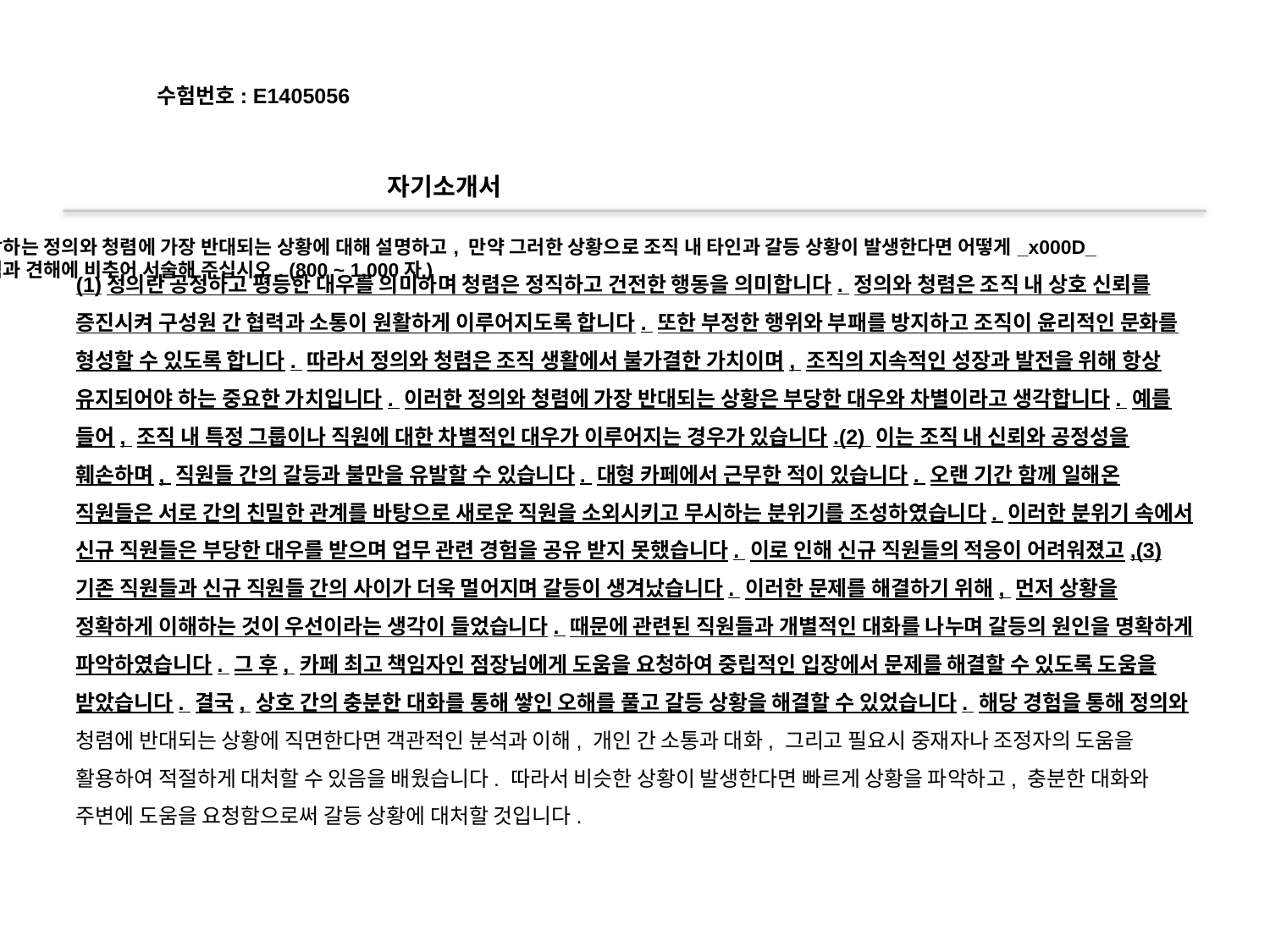

수험번호: E1405056
#

자기소개서

조직 생활에서 본인이 생각하는 정의와 청렴에 가장 반대되는 상황에 대해 설명하고, 만약 그러한 상황으로 조직 내 타인과 갈등 상황이 발생한다면 어떻게_x000D_
대처할 것인지 본인의 경험과 견해에 비추어 서술해 주십시오. (800 ~ 1,000자)

(1)정의란 공정하고 평등한 대우를 의미하며 청렴은 정직하고 건전한 행동을 의미합니다. 정의와 청렴은 조직 내 상호 신뢰를 증진시켜 구성원 간 협력과 소통이 원활하게 이루어지도록 합니다. 또한 부정한 행위와 부패를 방지하고 조직이 윤리적인 문화를 형성할 수 있도록 합니다. 따라서 정의와 청렴은 조직 생활에서 불가결한 가치이며, 조직의 지속적인 성장과 발전을 위해 항상 유지되어야 하는 중요한 가치입니다. 이러한 정의와 청렴에 가장 반대되는 상황은 부당한 대우와 차별이라고 생각합니다. 예를 들어, 조직 내 특정 그룹이나 직원에 대한 차별적인 대우가 이루어지는 경우가 있습니다.(2) 이는 조직 내 신뢰와 공정성을 훼손하며, 직원들 간의 갈등과 불만을 유발할 수 있습니다. 대형 카페에서 근무한 적이 있습니다. 오랜 기간 함께 일해온 직원들은 서로 간의 친밀한 관계를 바탕으로 새로운 직원을 소외시키고 무시하는 분위기를 조성하였습니다. 이러한 분위기 속에서 신규 직원들은 부당한 대우를 받으며 업무 관련 경험을 공유 받지 못했습니다. 이로 인해 신규 직원들의 적응이 어려워졌고,(3) 기존 직원들과 신규 직원들 간의 사이가 더욱 멀어지며 갈등이 생겨났습니다. 이러한 문제를 해결하기 위해, 먼저 상황을 정확하게 이해하는 것이 우선이라는 생각이 들었습니다. 때문에 관련된 직원들과 개별적인 대화를 나누며 갈등의 원인을 명확하게 파악하였습니다. 그 후, 카페 최고 책임자인 점장님에게 도움을 요청하여 중립적인 입장에서 문제를 해결할 수 있도록 도움을 받았습니다. 결국, 상호 간의 충분한 대화를 통해 쌓인 오해를 풀고 갈등 상황을 해결할 수 있었습니다. 해당 경험을 통해 정의와 청렴에 반대되는 상황에 직면한다면 객관적인 분석과 이해, 개인 간 소통과 대화, 그리고 필요시 중재자나 조정자의 도움을 활용하여 적절하게 대처할 수 있음을 배웠습니다. 따라서 비슷한 상황이 발생한다면 빠르게 상황을 파악하고, 충분한 대화와 주변에 도움을 요청함으로써 갈등 상황에 대처할 것입니다.

자기소개서 기반 면접 질문 제안

(1) 조직 내 차별 문제 해결을 위해 어떤 방법으로 접근하려고 하나요?
(2) 대형 카페에서의 경험을 통해 조직 내 정의와 청렴을 어떻게 더 강화할 수 있었나요?
(3) 객관적인 분석과 이해를 바탕으로 갈등 상황을 해결하는 구체적인 사례를 공유해주세요.